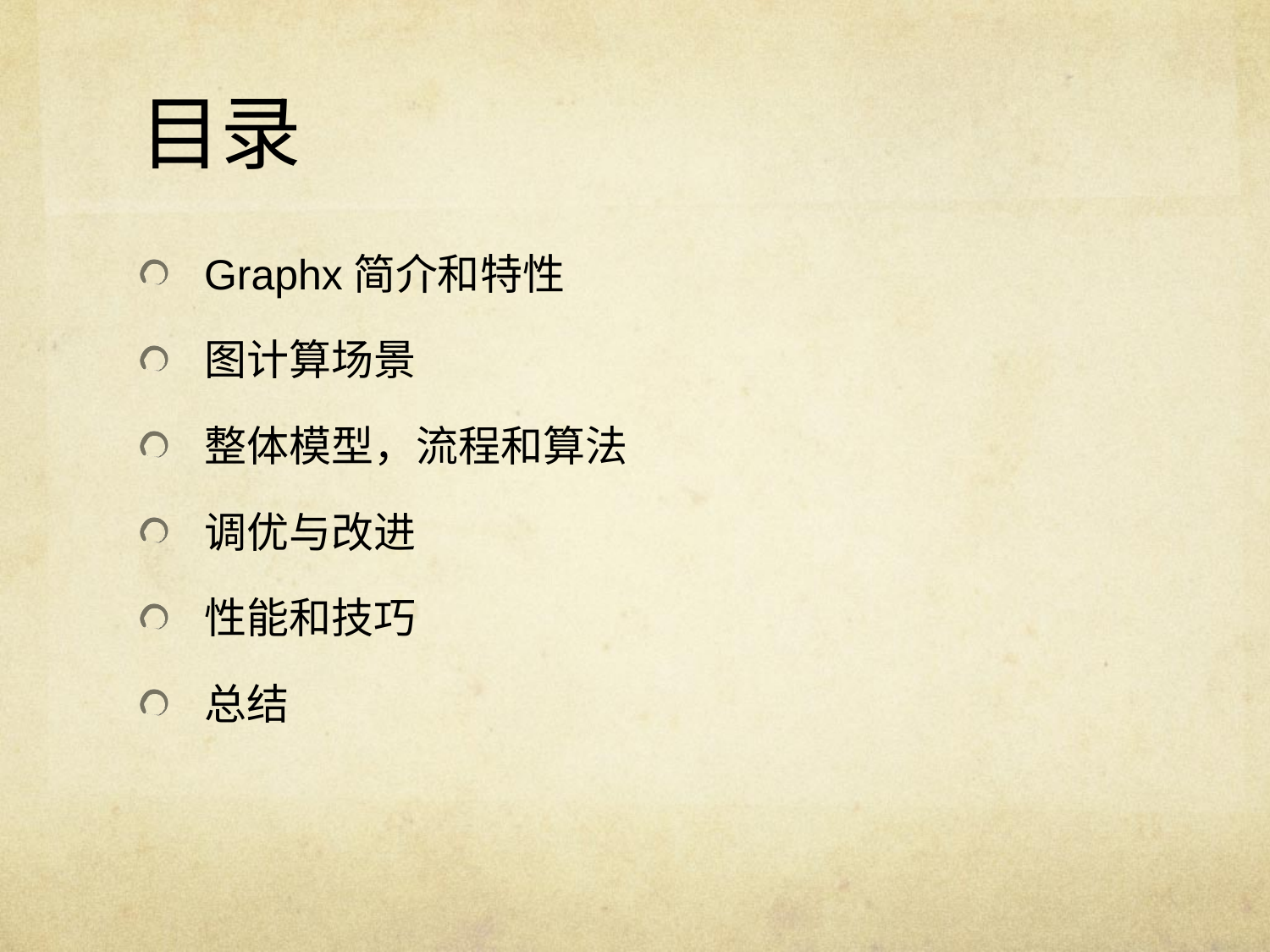

# 目录
Graphx简介和特性
图计算场景
整体模型，流程和算法
调优与改进
性能和技巧
总结